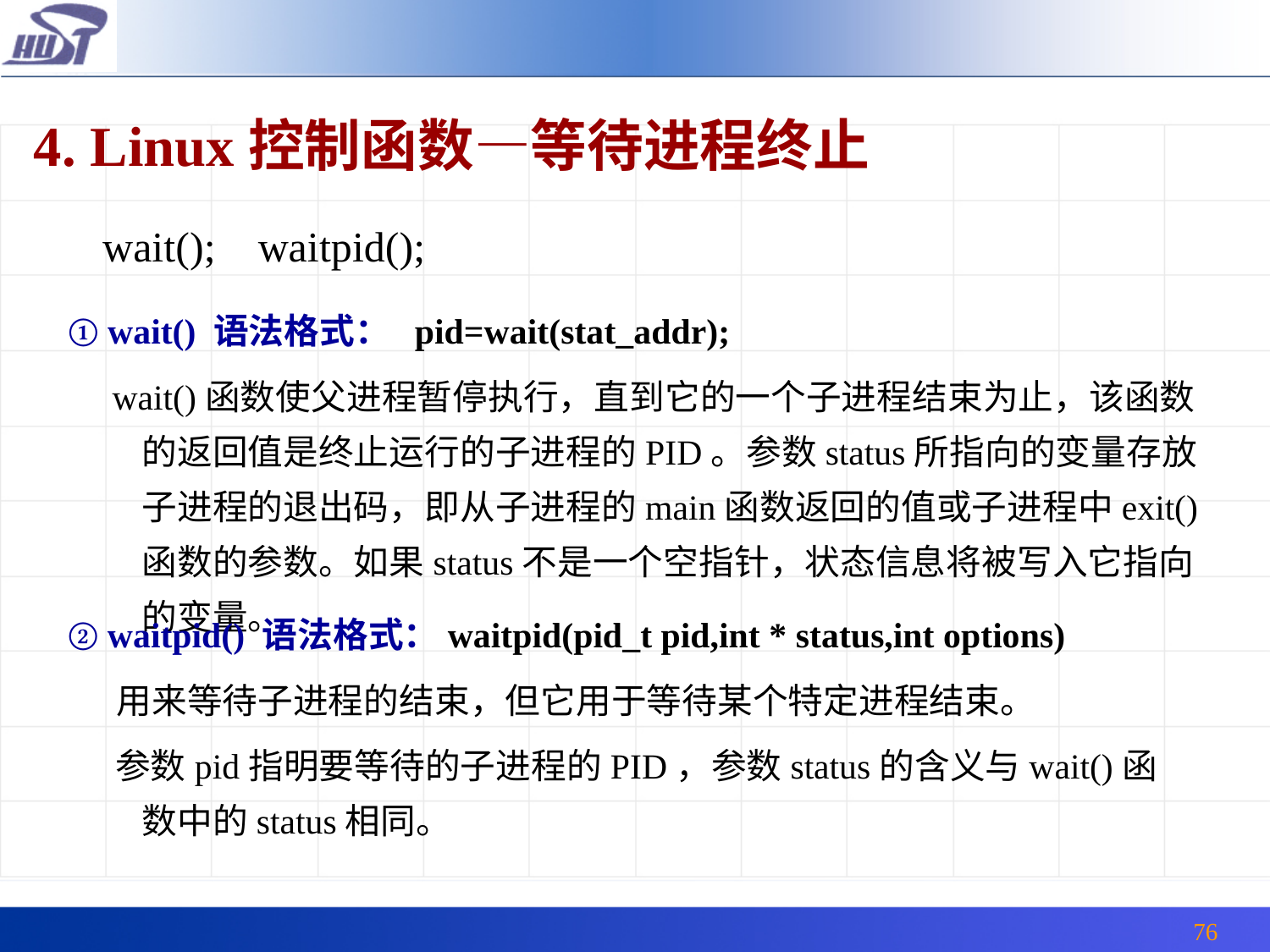

4. Linux控制函数—等待进程终止
wait();    waitpid();
① wait() 语法格式：  pid=wait(stat_addr);
     wait()函数使父进程暂停执行，直到它的一个子进程结束为止，该函数的返回值是终止运行的子进程的PID。参数status所指向的变量存放子进程的退出码，即从子进程的main函数返回的值或子进程中exit()函数的参数。如果status不是一个空指针，状态信息将被写入它指向的变量。
② waitpid() 语法格式：waitpid(pid_t pid,int * status,int options)
     用来等待子进程的结束，但它用于等待某个特定进程结束。
     参数pid指明要等待的子进程的PID，参数status的含义与wait()函数中的status相同。
76